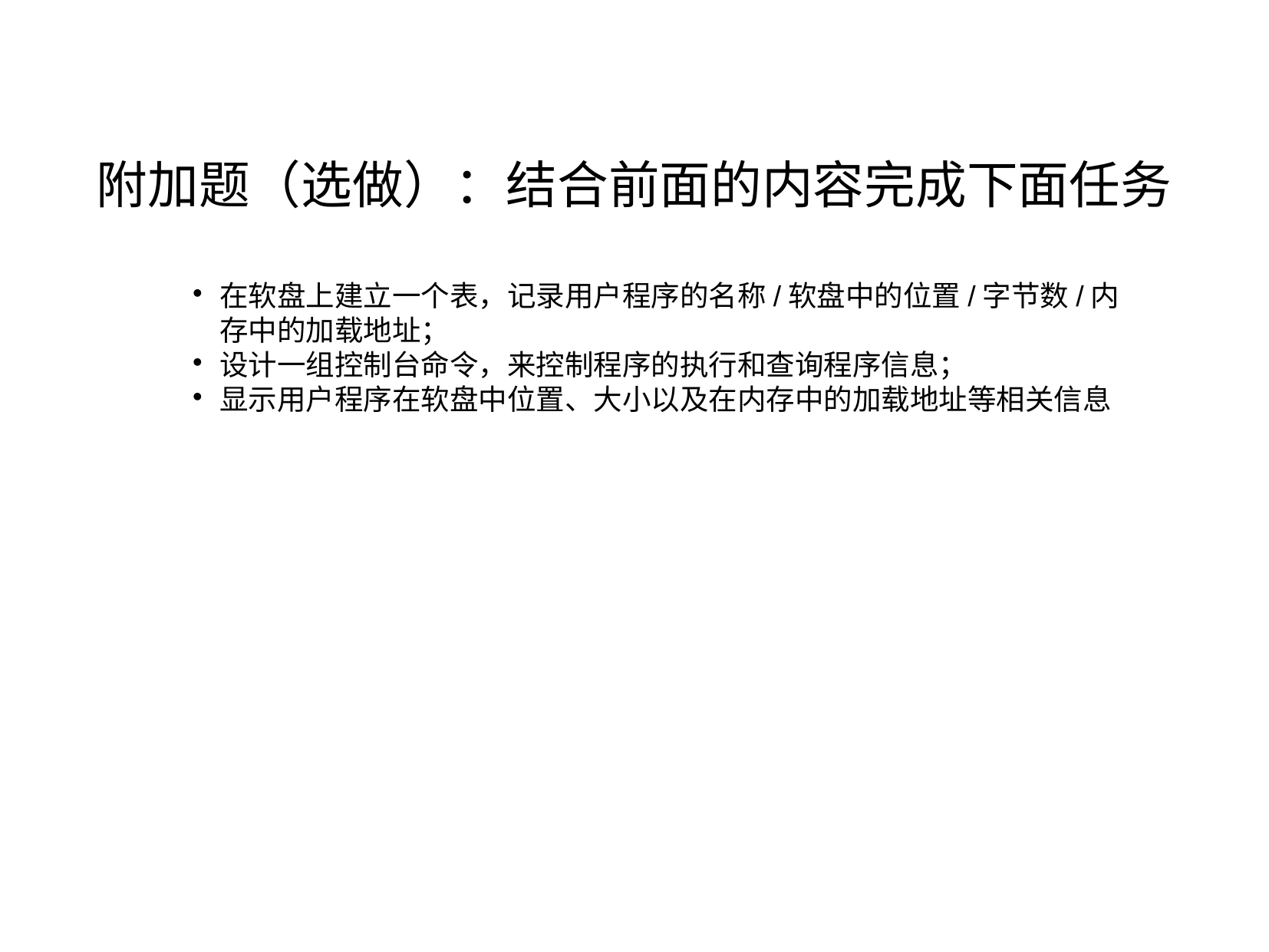

附加题（选做）：结合前面的内容完成下面任务
在软盘上建立一个表，记录用户程序的名称/软盘中的位置/字节数/内存中的加载地址；
设计一组控制台命令，来控制程序的执行和查询程序信息；
显示用户程序在软盘中位置、大小以及在内存中的加载地址等相关信息